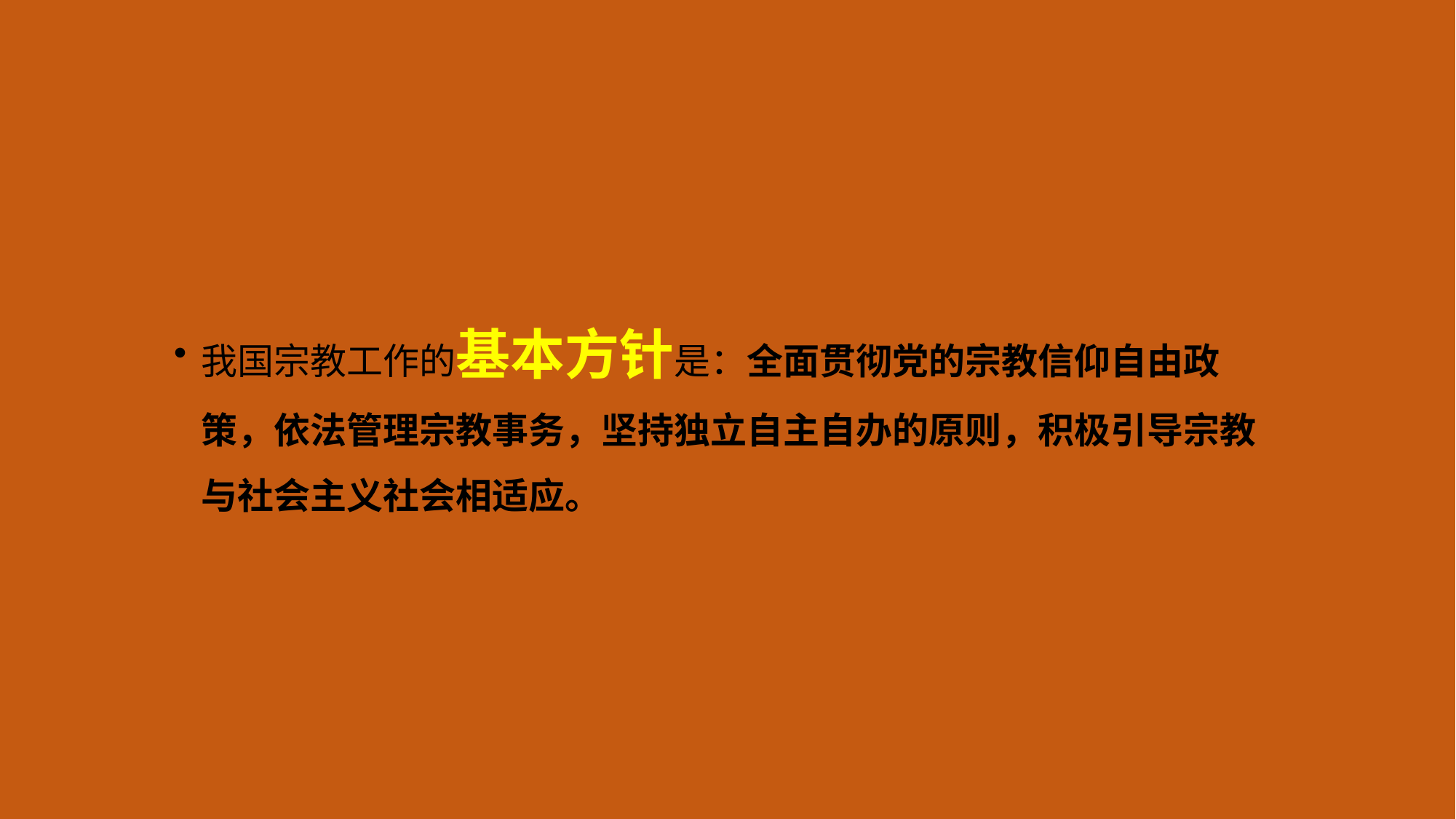

#

我国宗教工作的基本方针是：全面贯彻党的宗教信仰自由政策，依法管理宗教事务，坚持独立自主自办的原则，积极引导宗教与社会主义社会相适应。